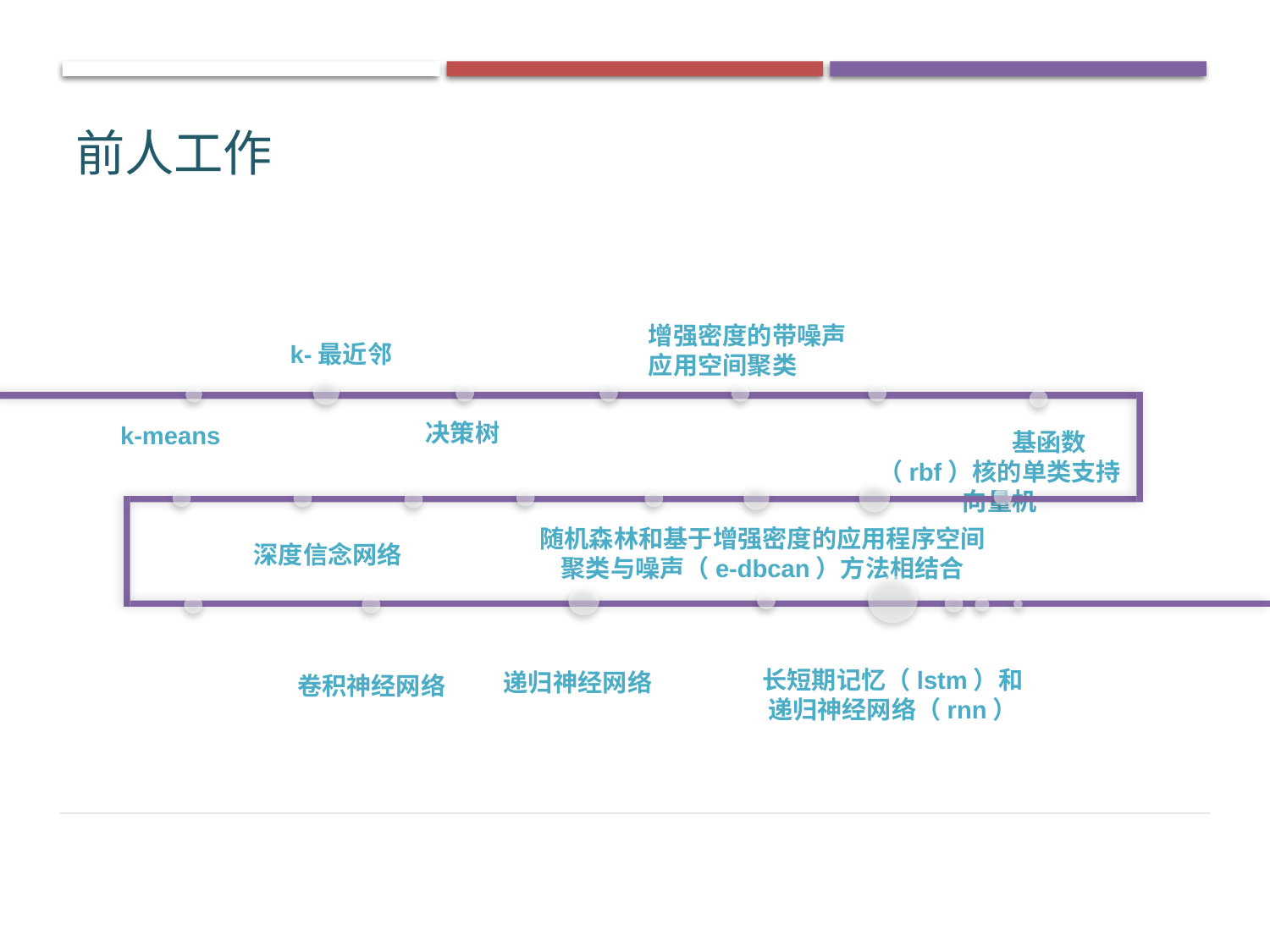

前人工作
基于增强密度的带噪声
应用空间聚类
k-最近邻
决策树
支持向量机
k-means
基于径向基函数（rbf）核的单类支持向量机

随机森林和基于增强密度的应用程序空间
聚类与噪声（e-dbcan）方法相结合

深度信念网络
长短期记忆（lstm）和
递归神经网络（rnn）
递归神经网络
卷积神经网络